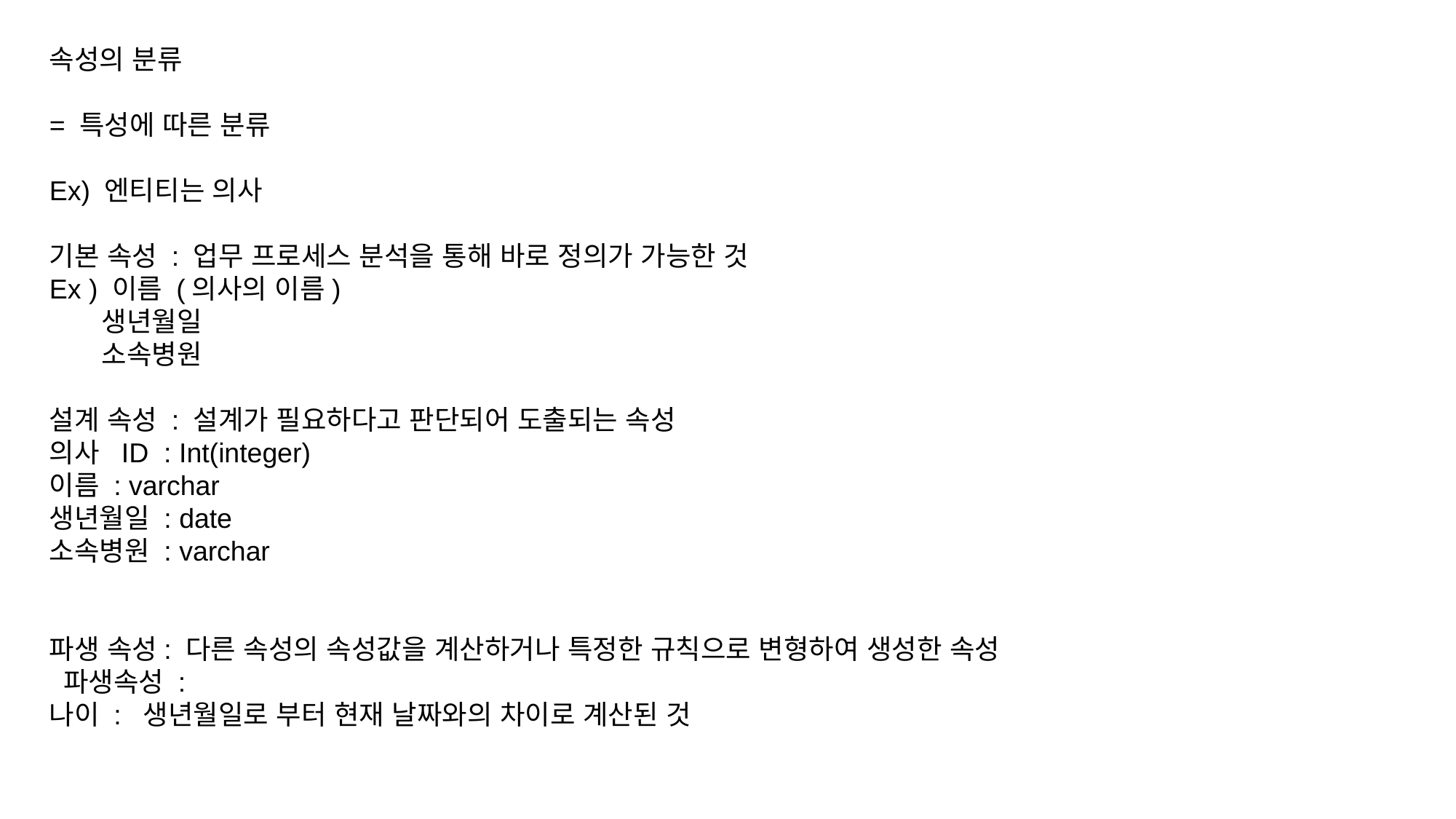

속성의 분류

= 특성에 따른 분류

Ex) 엔티티는 의사

기본 속성 : 업무 프로세스 분석을 통해 바로 정의가 가능한 것
Ex ) 이름 (의사의 이름)
      생년월일
      소속병원

설계 속성 : 설계가 필요하다고 판단되어 도출되는 속성
의사  ID  : Int(integer)
이름 : varchar
생년월일 : date
소속병원 : varchar

파생 속성: 다른 속성의 속성값을 계산하거나 특정한 규칙으로 변형하여 생성한 속성
 파생속성 :
나이 :  생년월일로 부터 현재 날짜와의 차이로 계산된 것